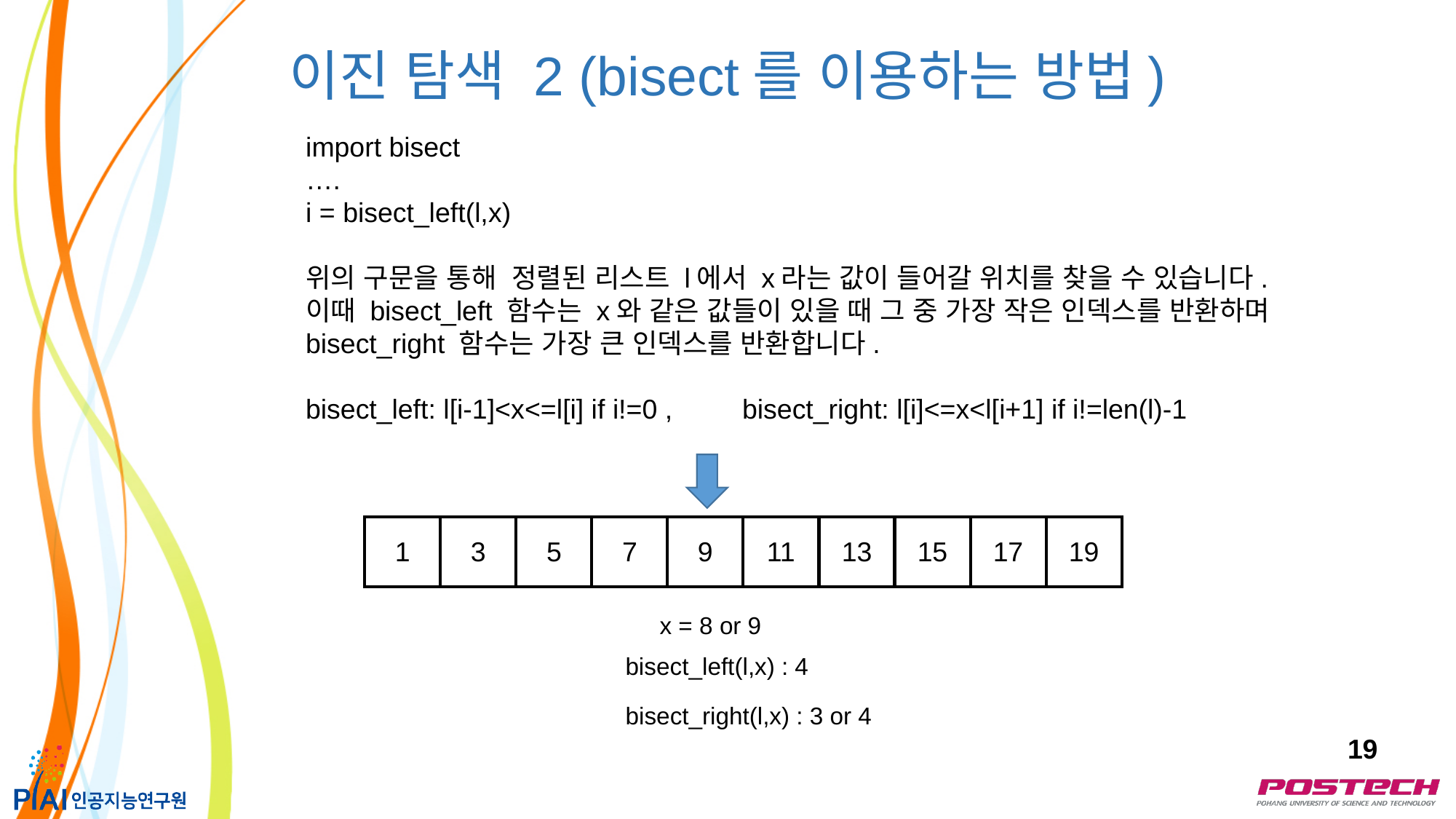

이진 탐색 2 (bisect를 이용하는 방법)
import bisect
….
i = bisect_left(l,x)

위의 구문을 통해  정렬된 리스트 l에서 x라는 값이 들어갈 위치를 찾을 수 있습니다.
이때 bisect_left 함수는 x와 같은 값들이 있을 때 그 중 가장 작은 인덱스를 반환하며
bisect_right 함수는 가장 큰 인덱스를 반환합니다.

bisect_left: l[i-1]<x<=l[i] if i!=0 ,	bisect_right: l[i]<=x<l[i+1] if i!=len(l)-1

| 1 | 3 | 5 | 7 | 9 | 11 | 13 | 15 | 17 | 19 |
| --- | --- | --- | --- | --- | --- | --- | --- | --- | --- |
x = 8 or 9
bisect_left(l,x) : 4
bisect_right(l,x) : 3 or 4